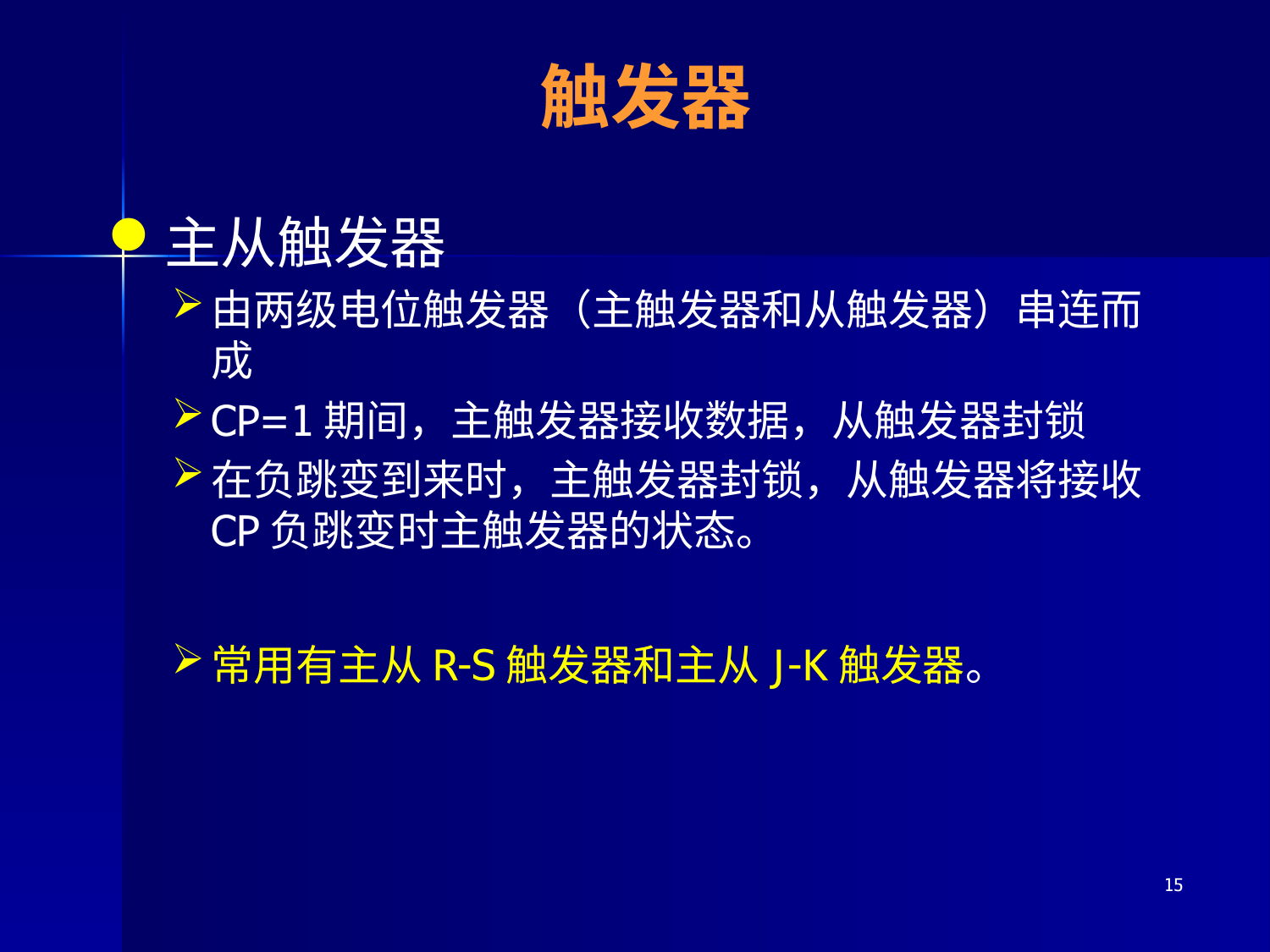

# 触发器
主从触发器
由两级电位触发器（主触发器和从触发器）串连而成
CP=1期间，主触发器接收数据，从触发器封锁
在负跳变到来时，主触发器封锁，从触发器将接收CP负跳变时主触发器的状态。

常用有主从R-S触发器和主从J-K触发器。
15